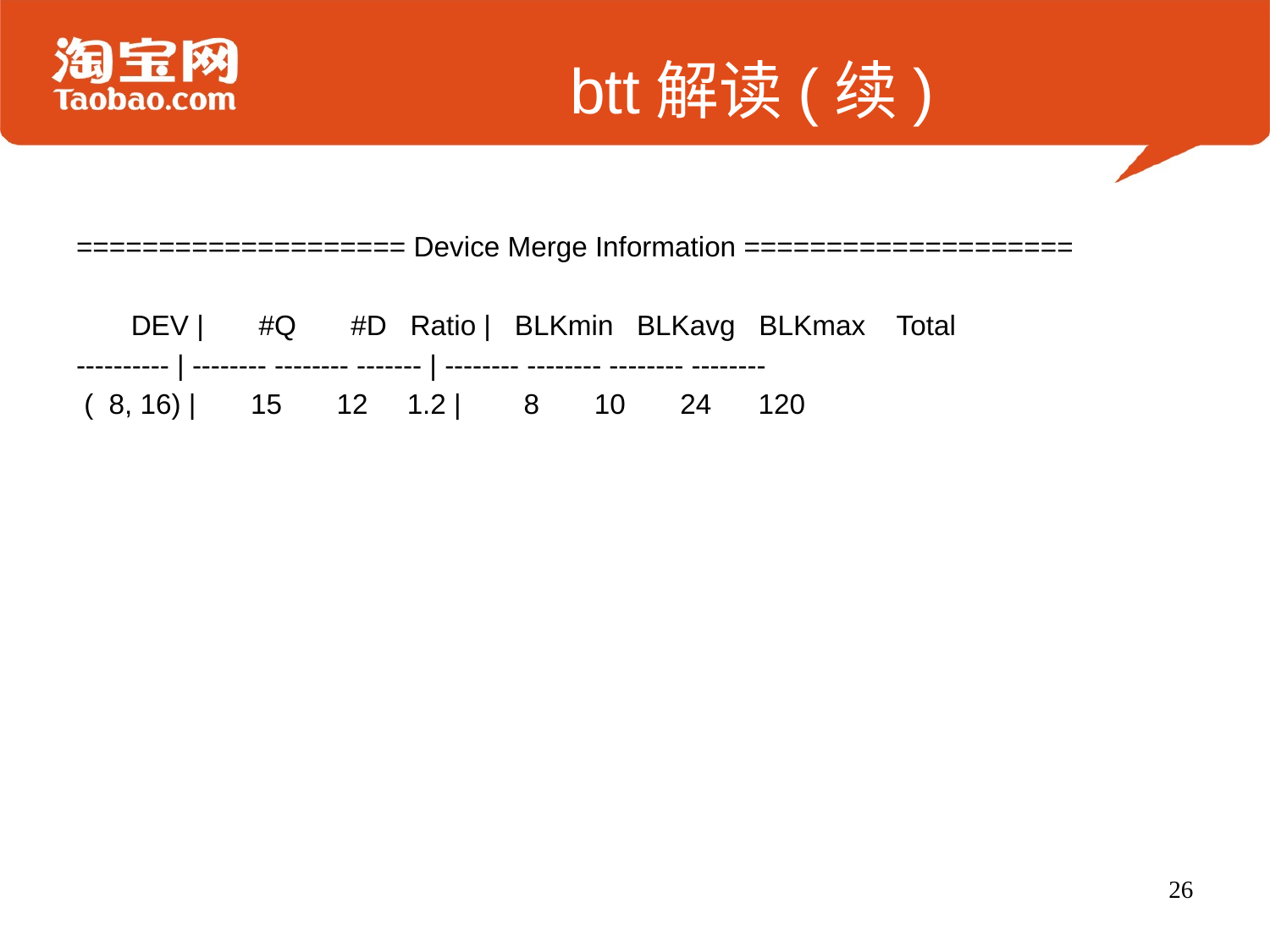

# btt解读(续)
==================== Device Merge Information ====================

       DEV |       #Q       #D   Ratio |   BLKmin   BLKavg   BLKmax    Total
---------- | -------- -------- ------- | -------- -------- -------- --------
 (  8, 16) |       15       12     1.2 |        8       10       24      120
26